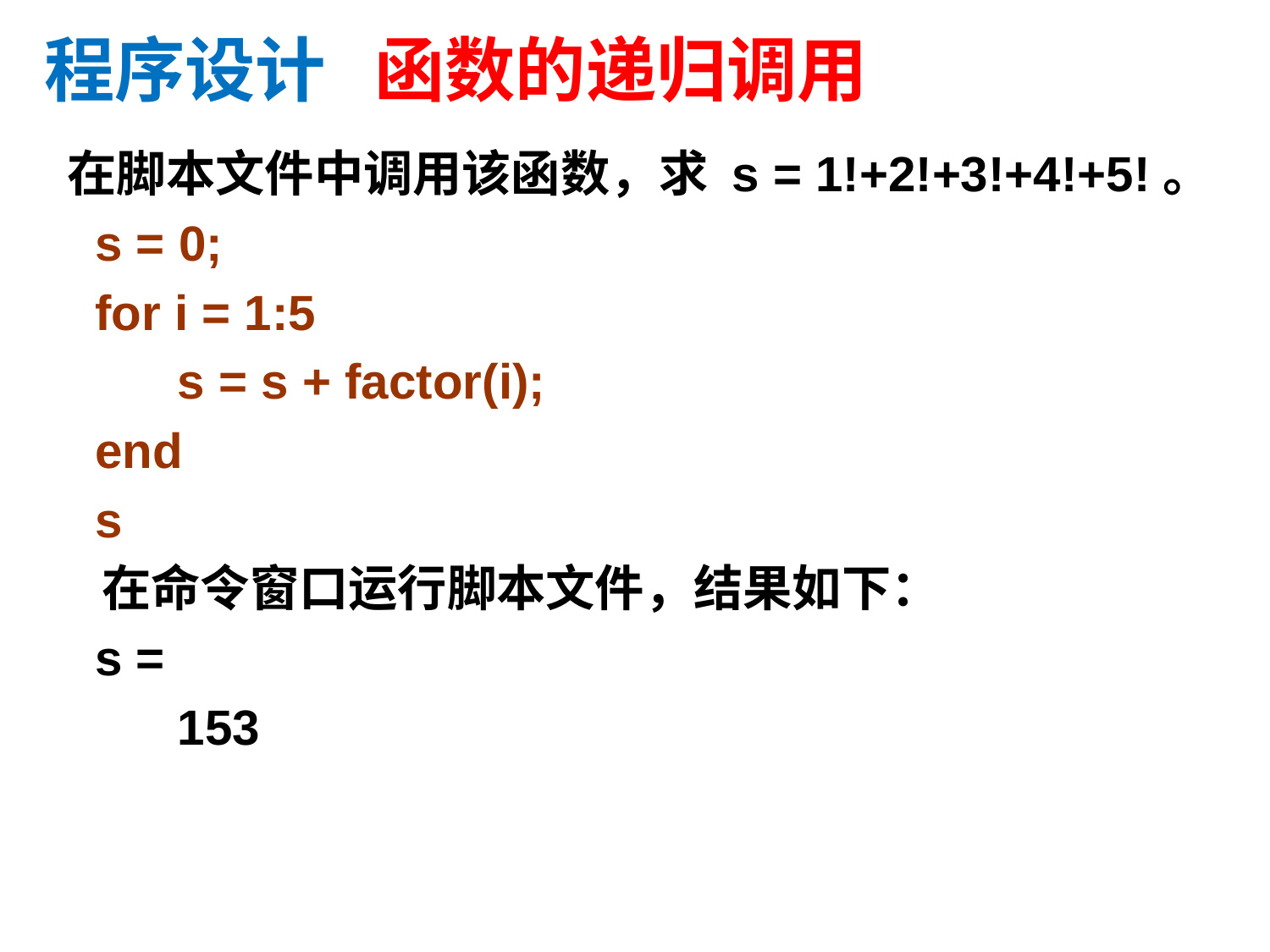

程序设计   函数的递归调用
在脚本文件中调用该函数，求 s = 1!+2!+3!+4!+5!。
  s = 0;
  for i = 1:5
        s = s + factor(i);
  end
  s
  在命令窗口运行脚本文件，结果如下：
  s =
        153